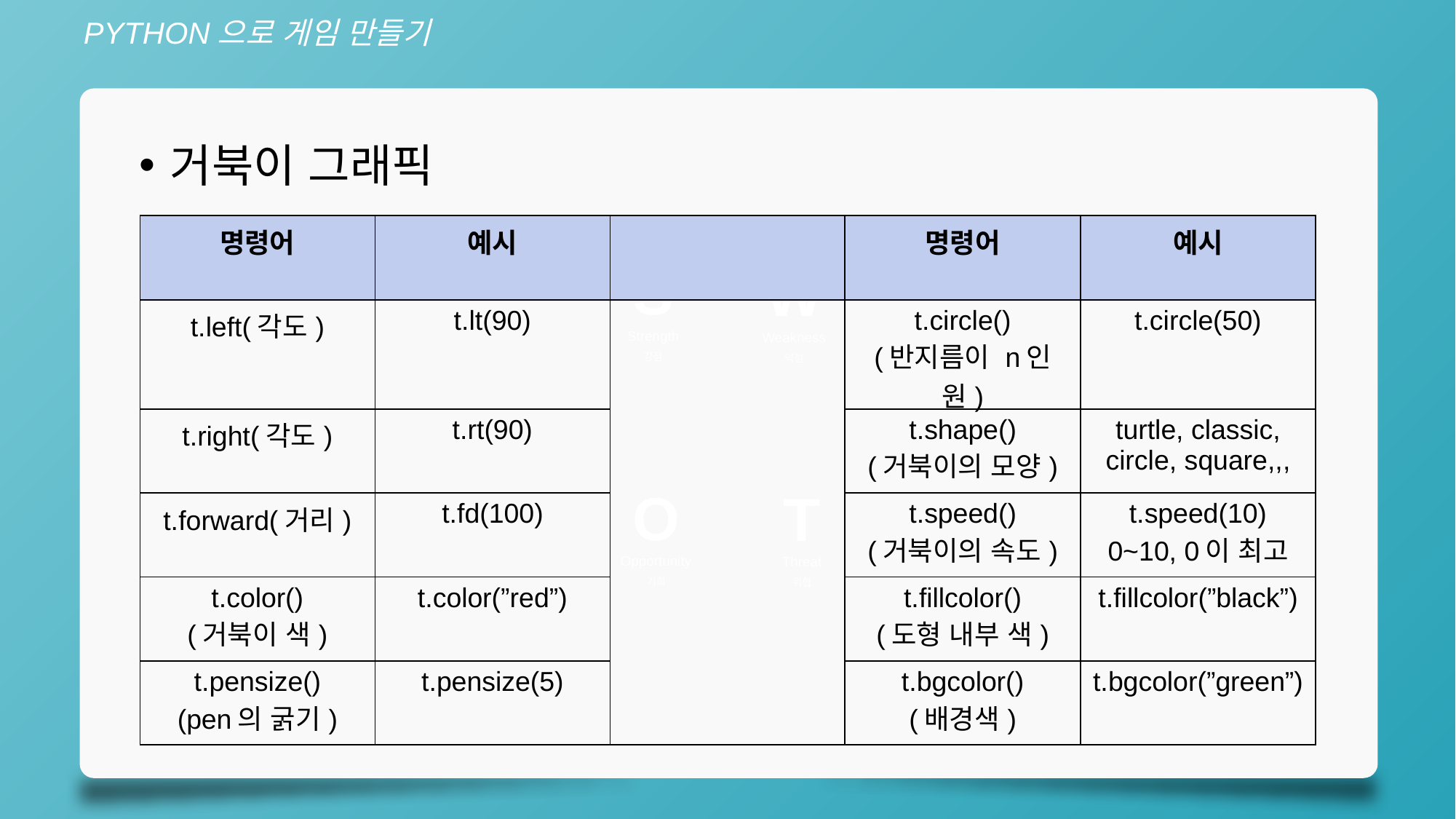

PYTHON으로 게임 만들기

거북이 그래픽
| 명령어 | 예시 |  | 명령어 | 예시 |
| --- | --- | --- | --- | --- |
| t.left(각도) | t.lt(90) |  | t.circle() (반지름이 n인 원) | t.circle(50) |
| t.right(각도) | t.rt(90) |  | t.shape() (거북이의 모양) | turtle, classic, circle, square,,, |
| t.forward(거리) | t.fd(100) |  | t.speed() (거북이의 속도) | t.speed(10) 0~10, 0이 최고 |
| t.color() (거북이 색) | t.color(”red”) |  | t.fillcolor() (도형 내부 색) | t.fillcolor(”black”) |
| t.pensize() (pen의 굵기) | t.pensize(5) |  | t.bgcolor() (배경색) | t.bgcolor(”green”) |
S
Strength
강점
W
Weakness
약점
O
Opportunity
기회
T
Threat
위협